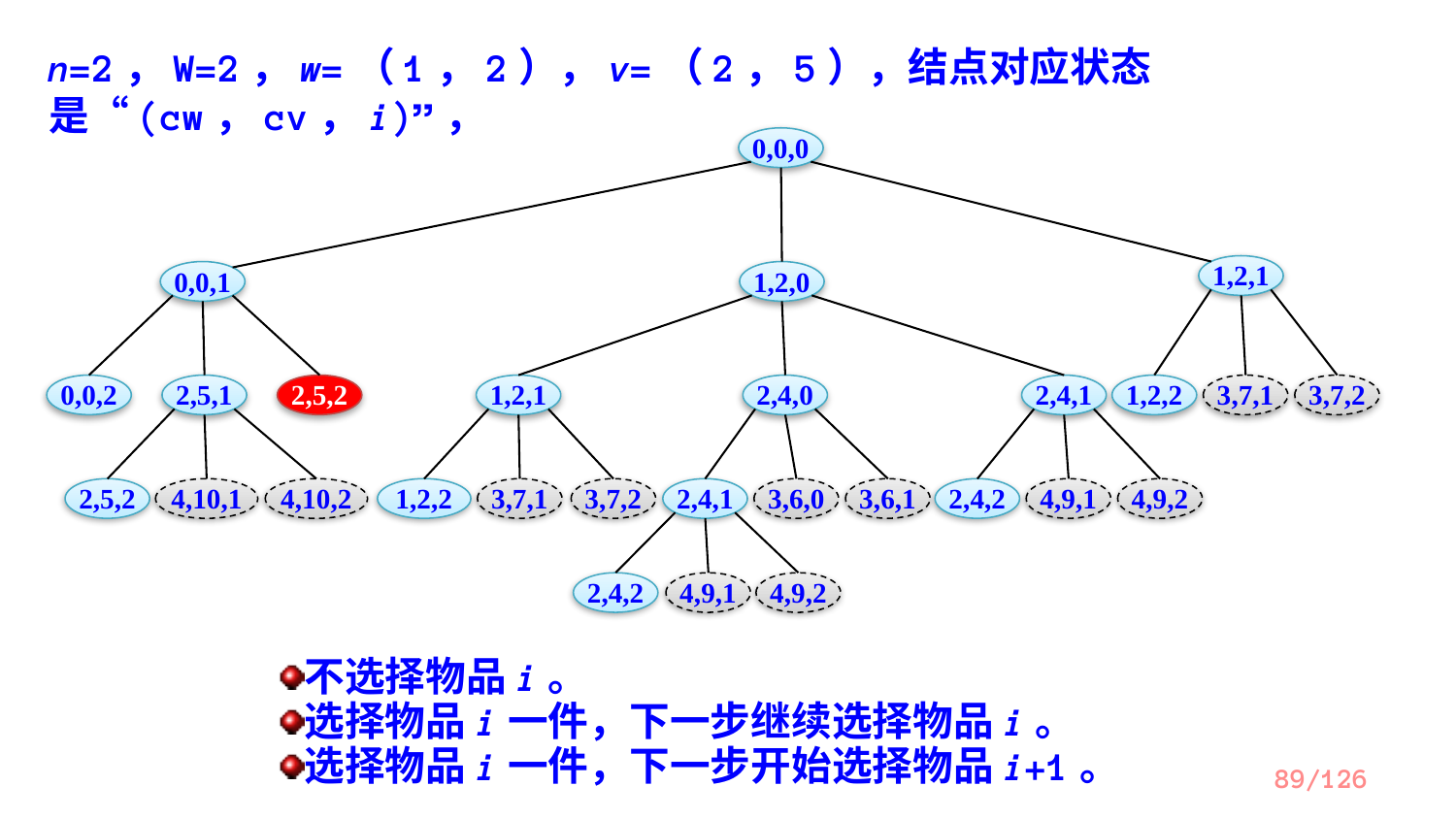

n=2，W=2，w=（1，2），v=（2，5），结点对应状态是“(cw，cv，i)”，
0,0,0

1,2,1
0,0,1
1,2,0

0,0,2
2,5,1
2,5,2
1,2,1
2,4,0
2,4,1
1,2,2
3,7,1
3,7,2

4,10,2
2,5,2
4,10,1
1,2,2
3,7,1
3,7,2
2,4,1
3,6,0
3,6,1
2,4,2
4,9,1
4,9,2

2,4,2
4,9,1
4,9,2
不选择物品i。
选择物品i一件，下一步继续选择物品i。
选择物品i一件，下一步开始选择物品i+1。
89/126